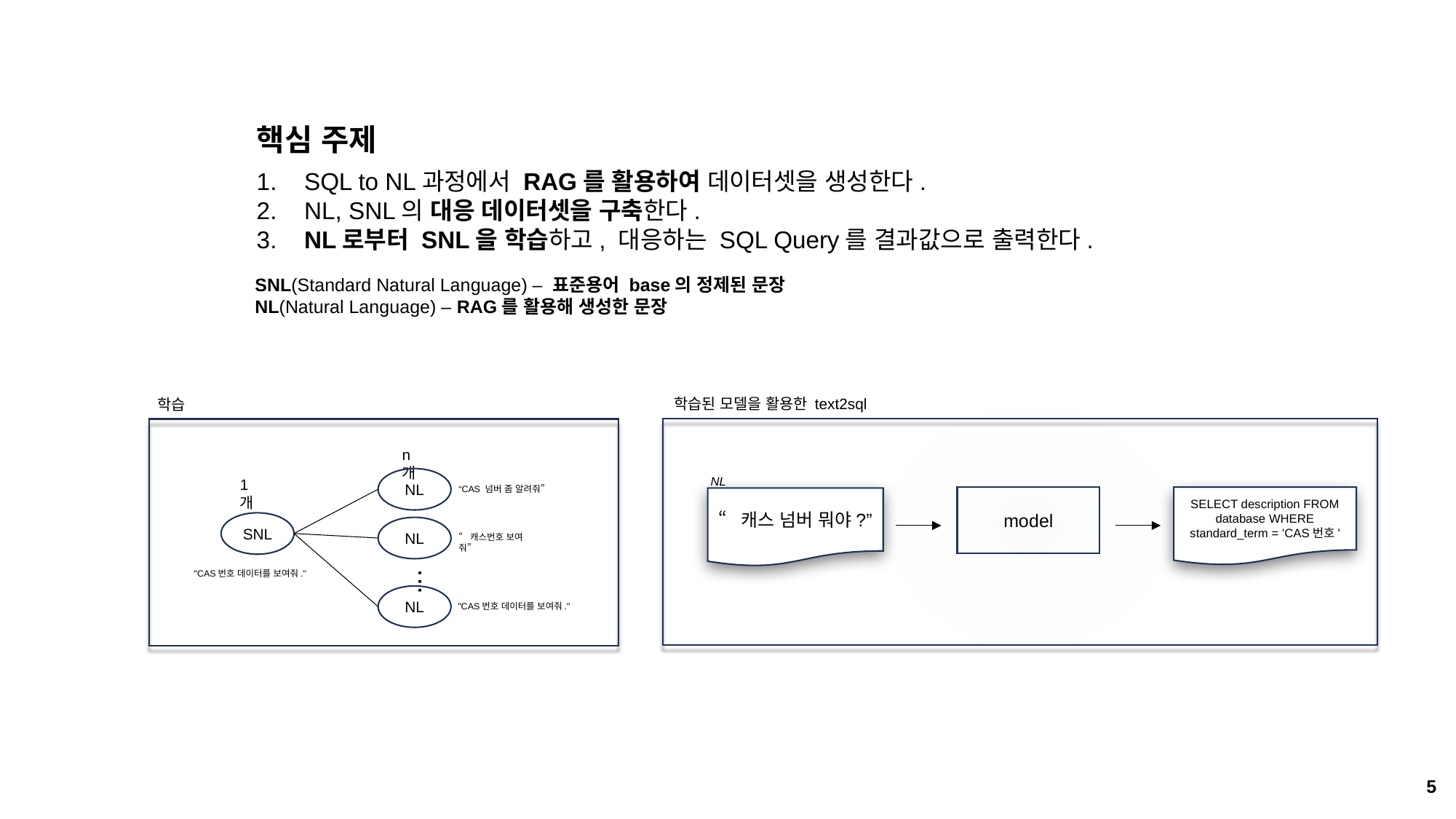

핵심 주제
 SQL to NL과정에서 RAG를 활용하여 데이터셋을 생성한다.
 NL, SNL의 대응 데이터셋을 구축한다.
 NL로부터 SNL을 학습하고, 대응하는 SQL Query를 결과값으로 출력한다.
SNL(Standard Natural Language) – 표준용어 base의 정제된 문장
NL(Natural Language) – RAG를 활용해 생성한 문장
학습된 모델을 활용한 text2sql
학습

n개
NL
NL
1개
“CAS 넘버 좀 알려줘”
model
SELECT description FROM database WHERE standard_term = 'CAS번호'
“캐스 넘버 뭐야?”
SNL
NL
“캐스번호 보여줘”
…
"CAS번호 데이터를 보여줘."
NL
"CAS번호 데이터를 보여줘."
5